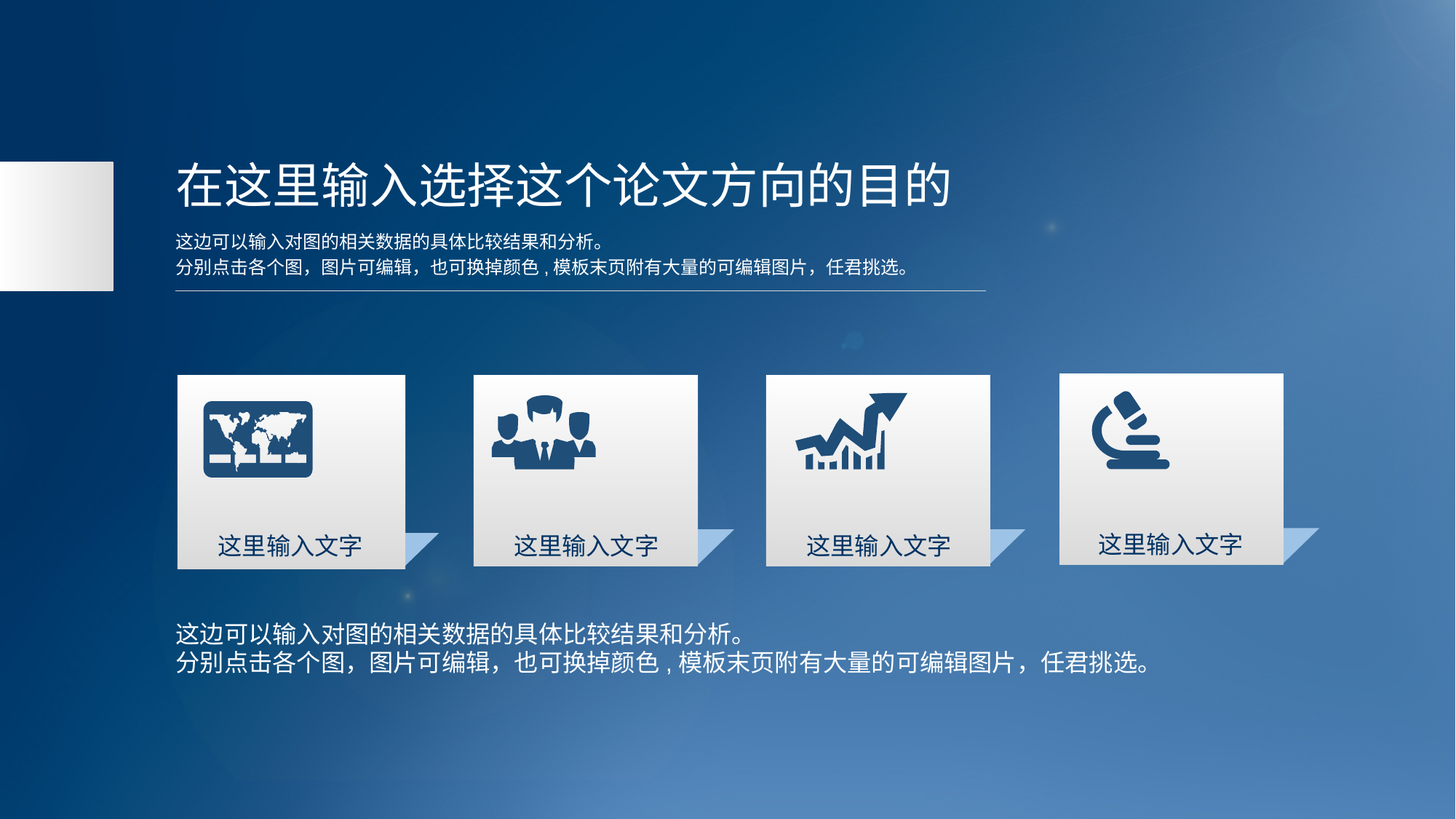

在这里输入选择这个论文方向的目的

这边可以输入对图的相关数据的具体比较结果和分析。
分别点击各个图，图片可编辑，也可换掉颜色,模板末页附有大量的可编辑图片，任君挑选。

这里输入文字
这里输入文字
这里输入文字
这里输入文字

这边可以输入对图的相关数据的具体比较结果和分析。
分别点击各个图，图片可编辑，也可换掉颜色,模板末页附有大量的可编辑图片，任君挑选。